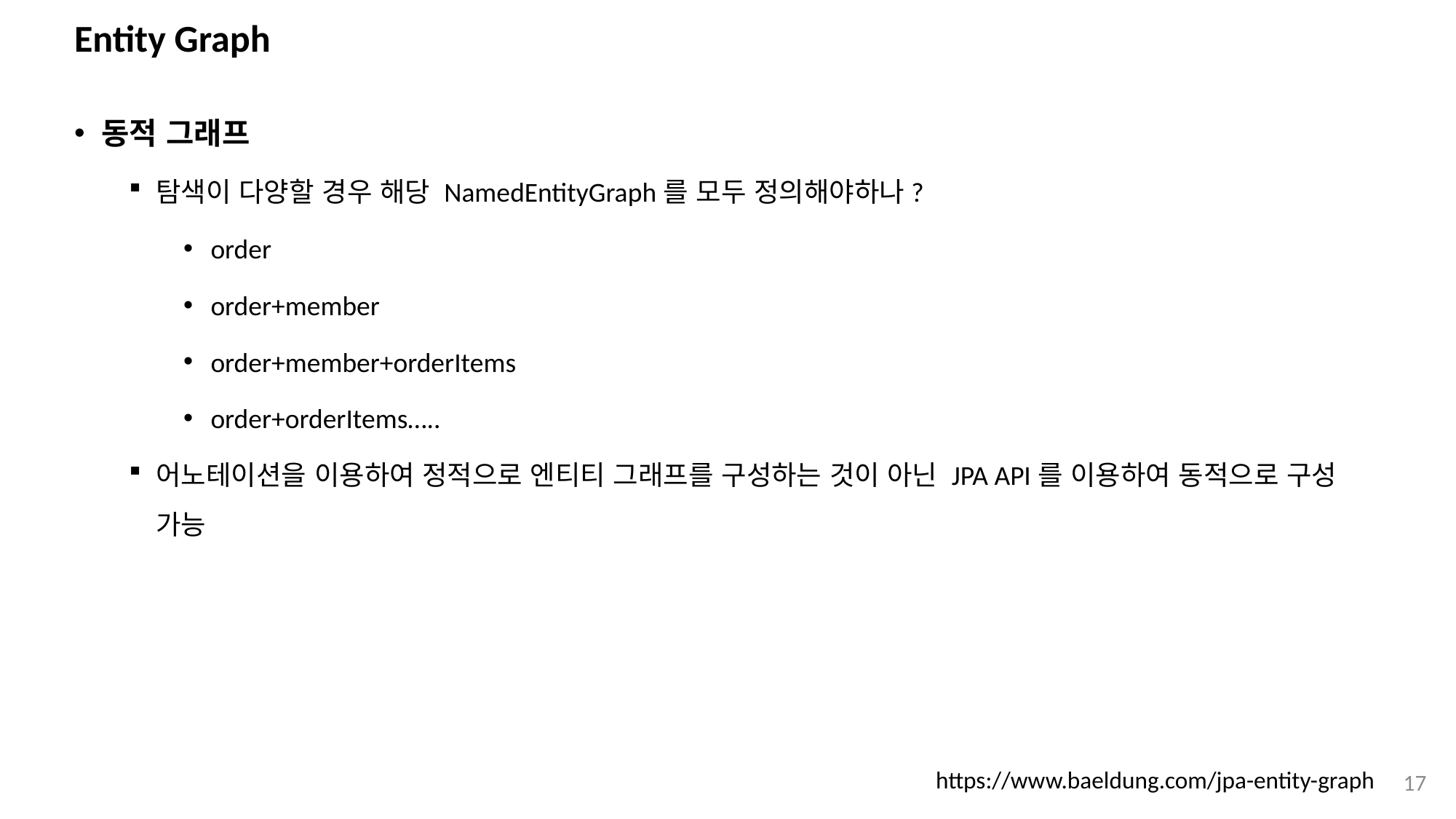

# Entity Graph
동적 그래프
탐색이 다양할 경우 해당 NamedEntityGraph를 모두 정의해야하나?
order
order+member
order+member+orderItems
order+orderItems…..
어노테이션을 이용하여 정적으로 엔티티 그래프를 구성하는 것이 아닌 JPA API를 이용하여 동적으로 구성 가능

https://www.baeldung.com/jpa-entity-graph
17